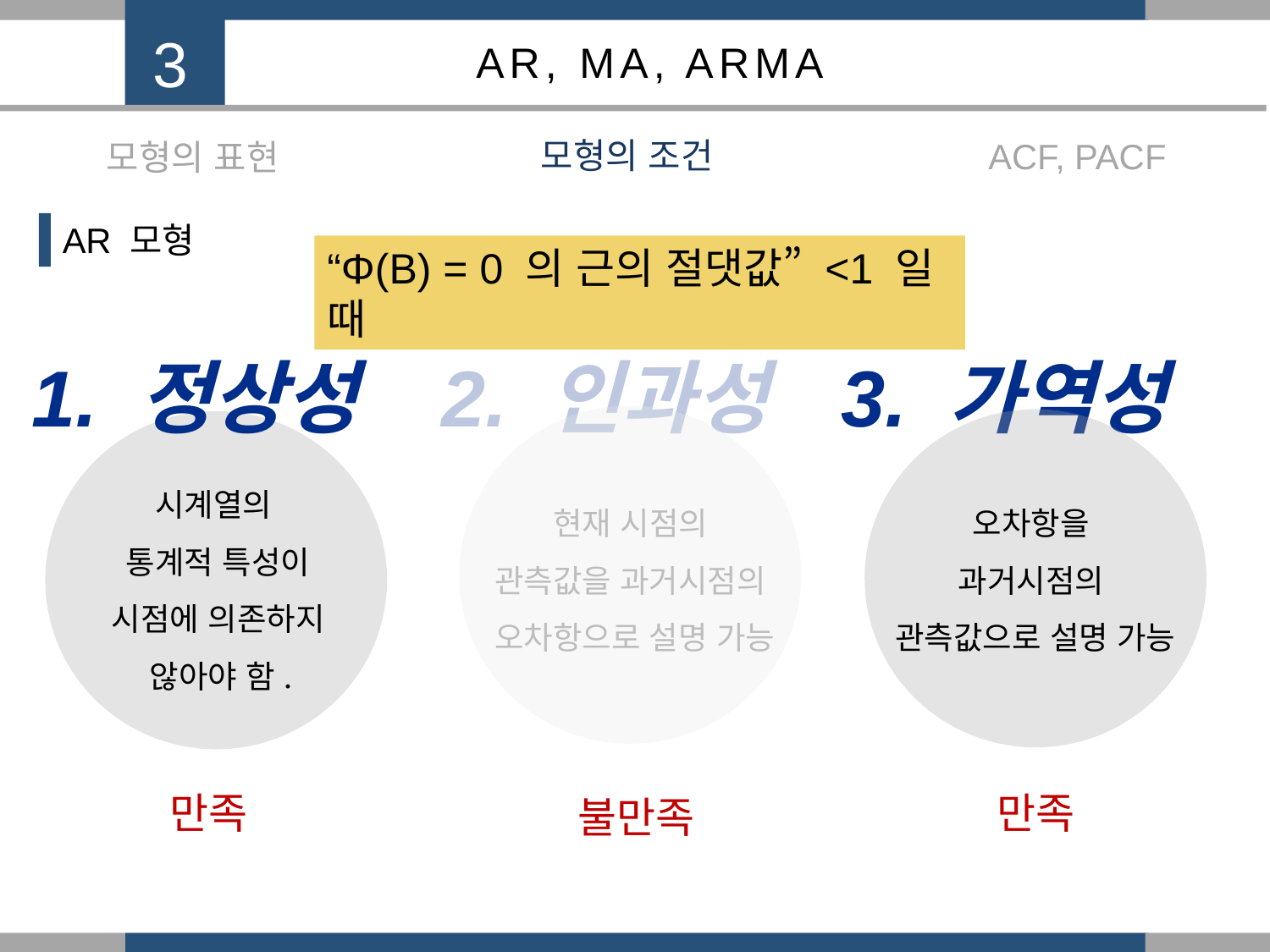

3
AR, MA, ARMA

모형의 조건
ACF, PACF
모형의 표현
AR 모형

“Φ(B) = 0 의 근의 절댓값” <1 일 때

1. 정상성

2. 인과성

3. 가역성

시계열의
통계적 특성이
시점에 의존하지
 않아야 함.
현재 시점의
관측값을 과거시점의
오차항으로 설명 가능
오차항을
과거시점의
관측값으로 설명 가능
만족
만족
불만족